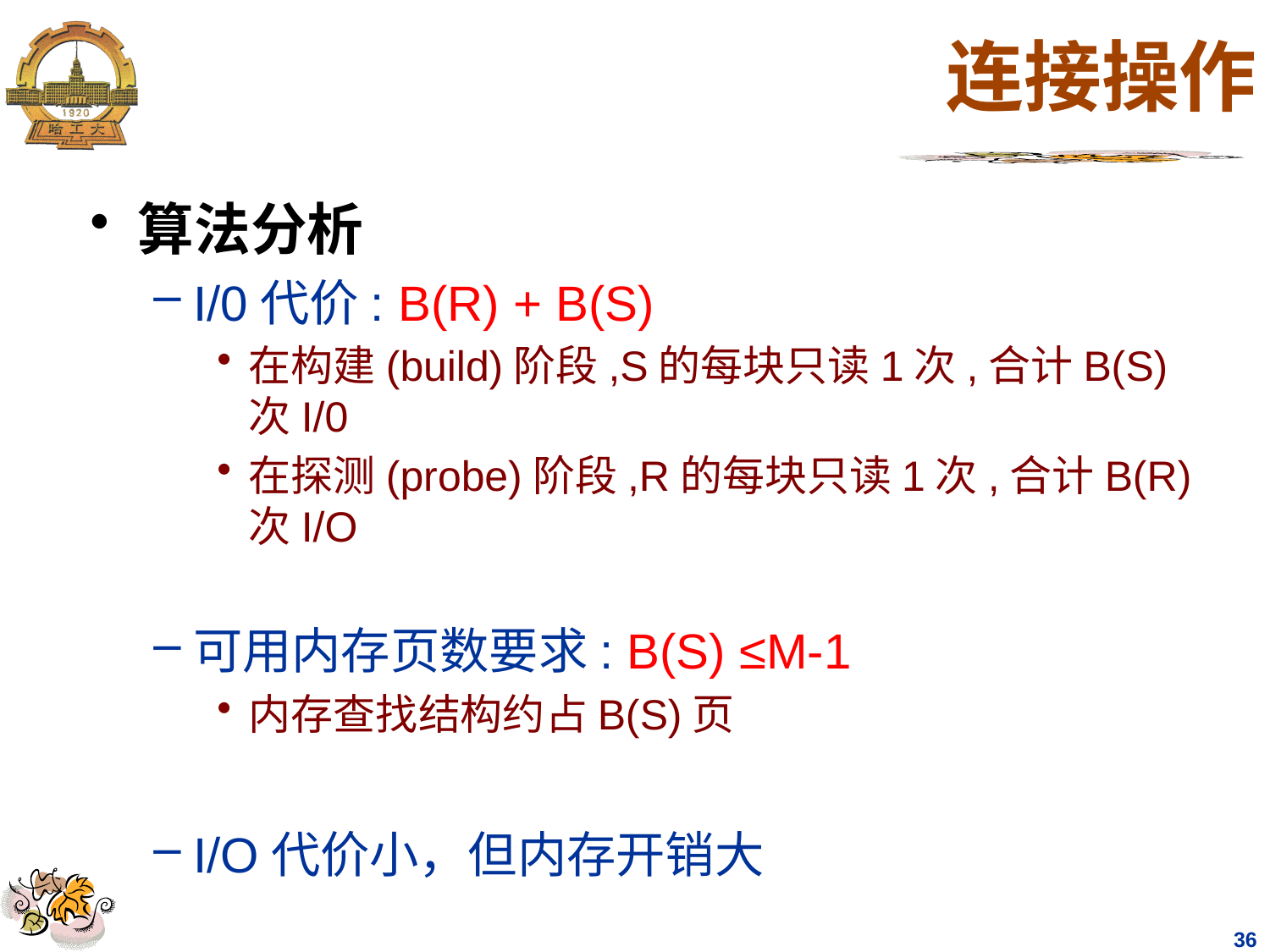

# 连接操作
算法分析
I/0代价: B(R) + B(S)
在构建(build)阶段,S的每块只读1次,合计B(S)次I/0
在探测(probe)阶段,R的每块只读1次,合计B(R)次I/O

可用内存页数要求: B(S) ≤M-1
内存查找结构约占B(S)页

I/O代价小，但内存开销大
36